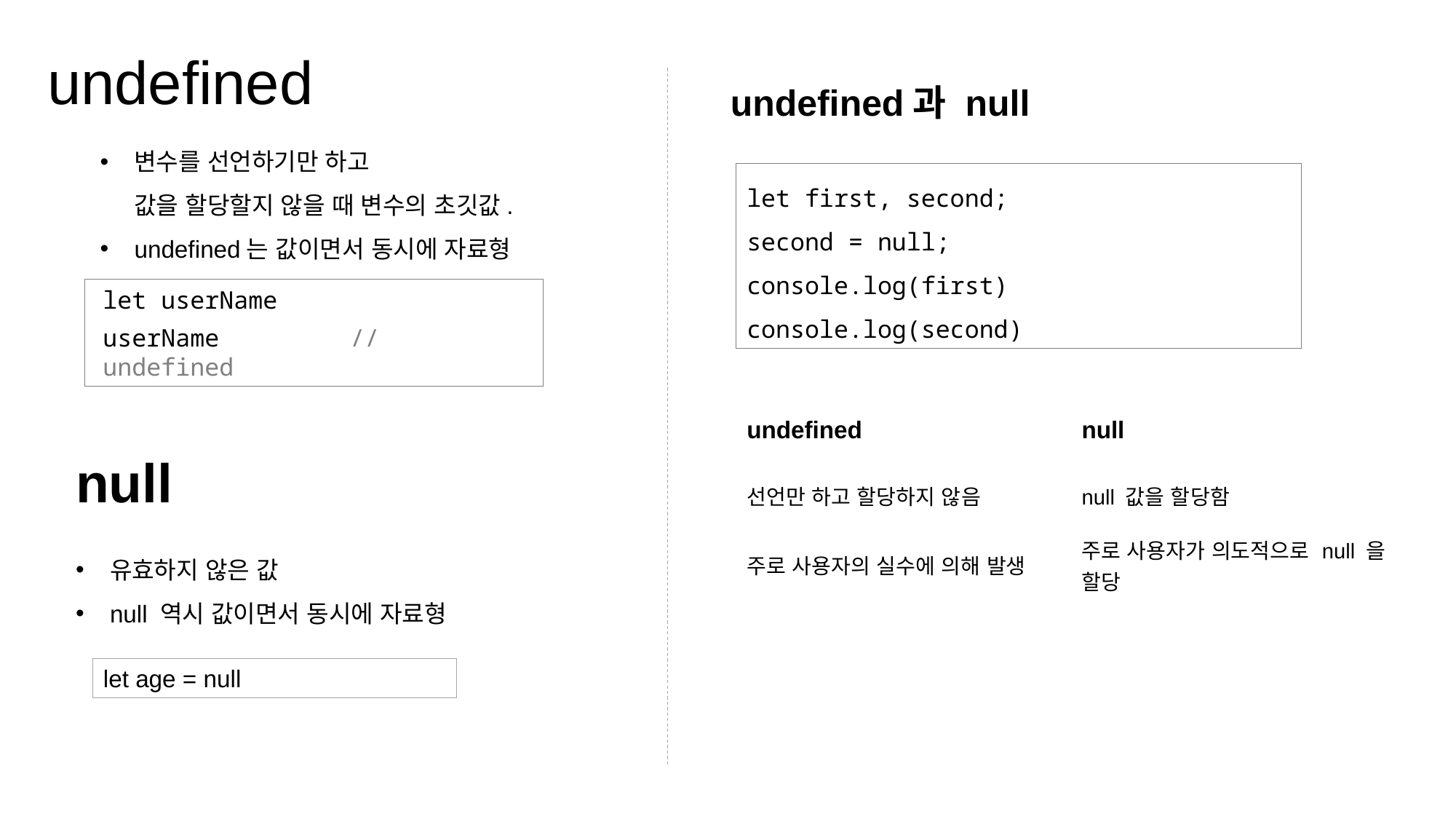

undefined
undefined과 null
변수를 선언하기만 하고
값을 할당할지 않을 때 변수의 초깃값.
undefined는 값이면서 동시에 자료형
let first, second;
second = null;
console.log(first)
console.log(second)
let userName
userName         // undefined
| undefined | null |
| --- | --- |
| 선언만 하고 할당하지 않음 | null 값을 할당함 |
| 주로 사용자의 실수에 의해 발생 | 주로 사용자가 의도적으로 null 을 할당 |
null
유효하지 않은 값
null 역시 값이면서 동시에 자료형
let age = null